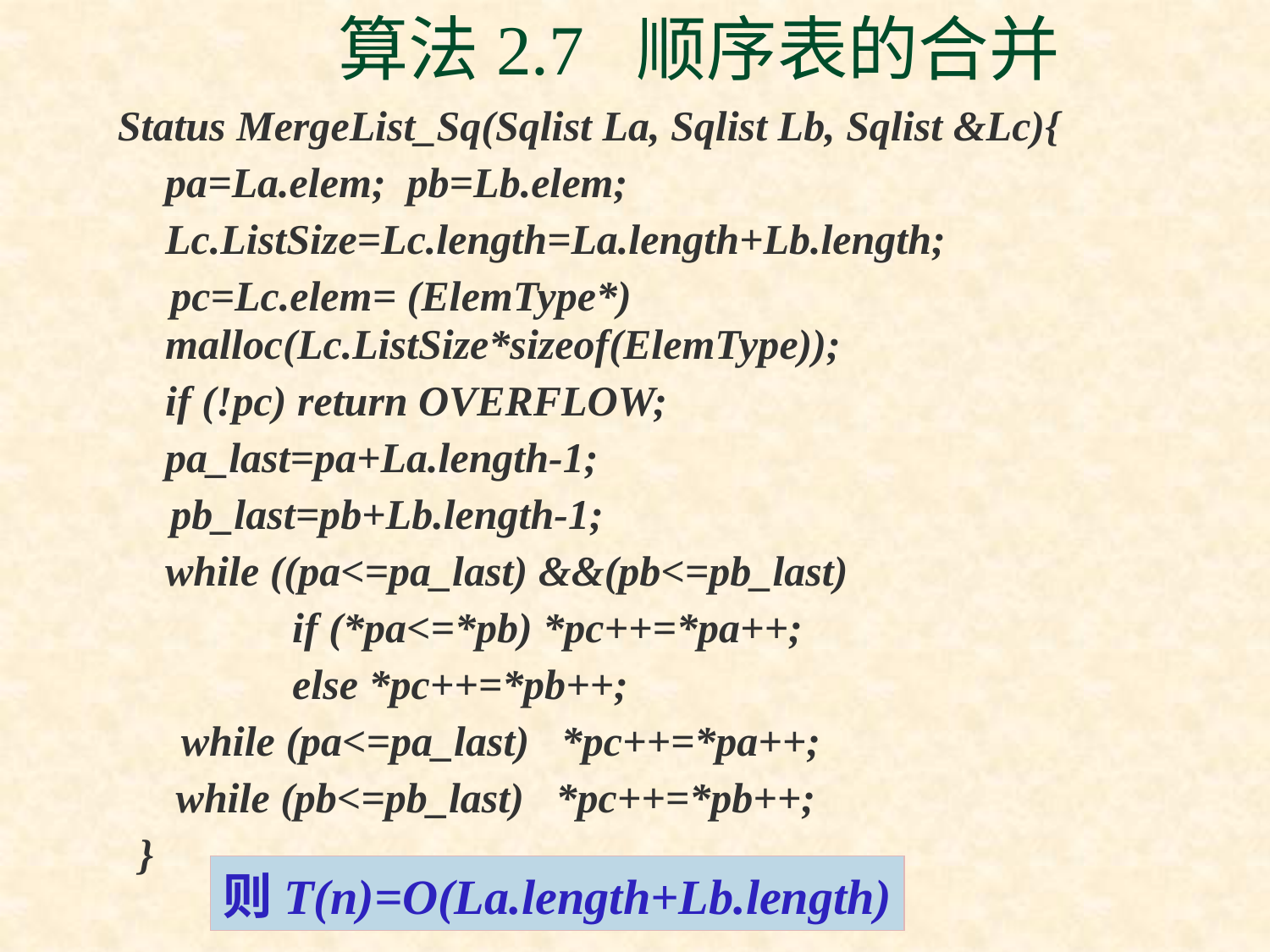

# 算法2.7  顺序表的合并
Status MergeList_Sq(Sqlist La, Sqlist Lb, Sqlist &Lc){
    	pa=La.elem;  pb=Lb.elem;
	Lc.ListSize=Lc.length=La.length+Lb.length;
     pc=Lc.elem= (ElemType*) 			malloc(Lc.ListSize*sizeof(ElemType));
	if (!pc) return OVERFLOW;
	pa_last=pa+La.length-1;
     pb_last=pb+Lb.length-1;
	while ((pa<=pa_last) &&(pb<=pb_last)
          	if (*pa<=*pb) *pc++=*pa++;
		else *pc++=*pb++;
      while (pa<=pa_last)   *pc++=*pa++;
 	 while (pb<=pb_last)   *pc++=*pb++;
  }
则T(n)=O(La.length+Lb.length)